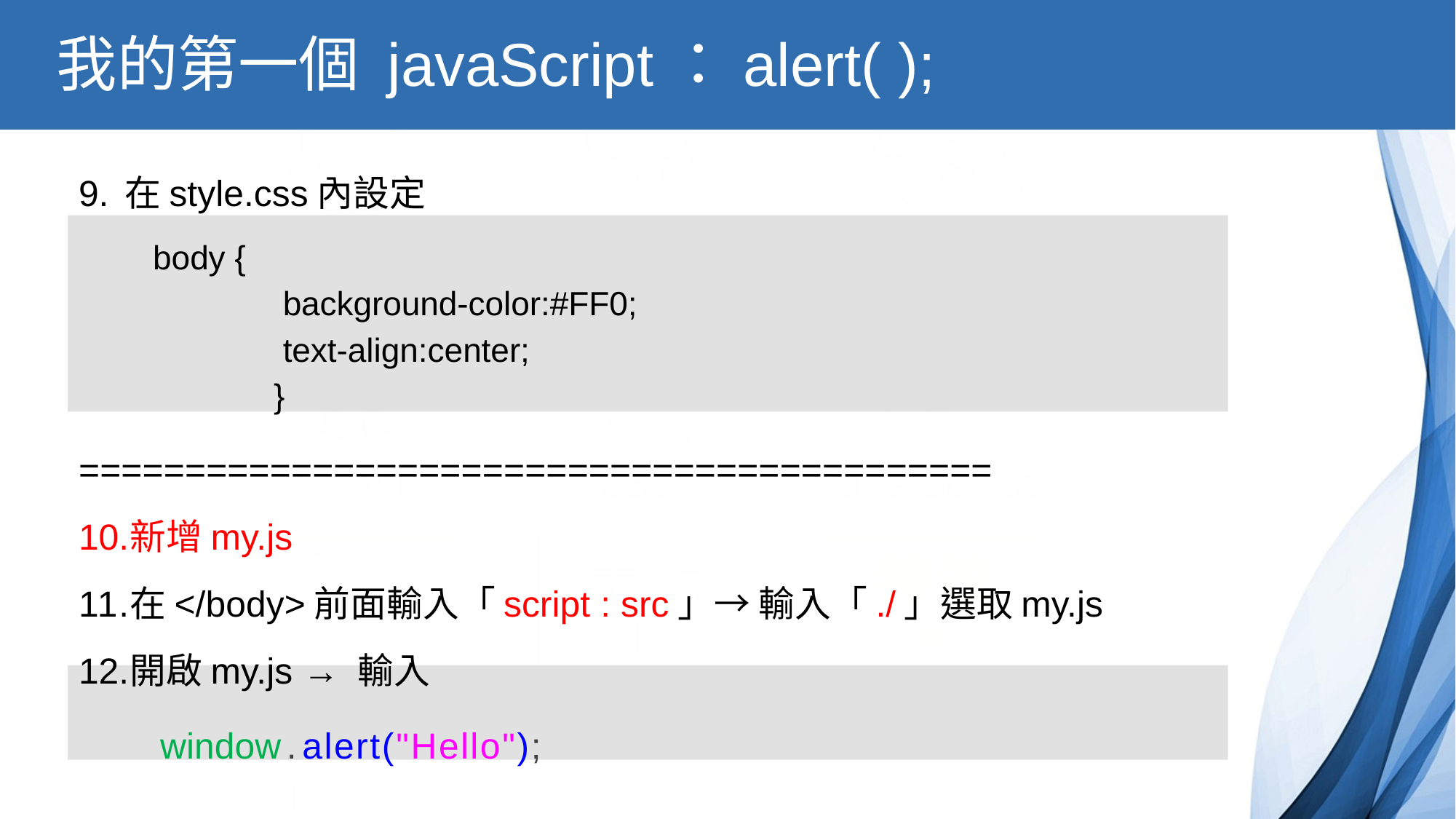

# 我的第一個 javaScript：alert( );
在style.css內設定
        body {
                      background-color:#FF0;
                      text-align:center;
                     }
===========================================
新增my.js
在</body>前面輸入「script : src」→ 輸入「./」選取my.js
開啟my.js → 輸入
        window . alert("Hello");